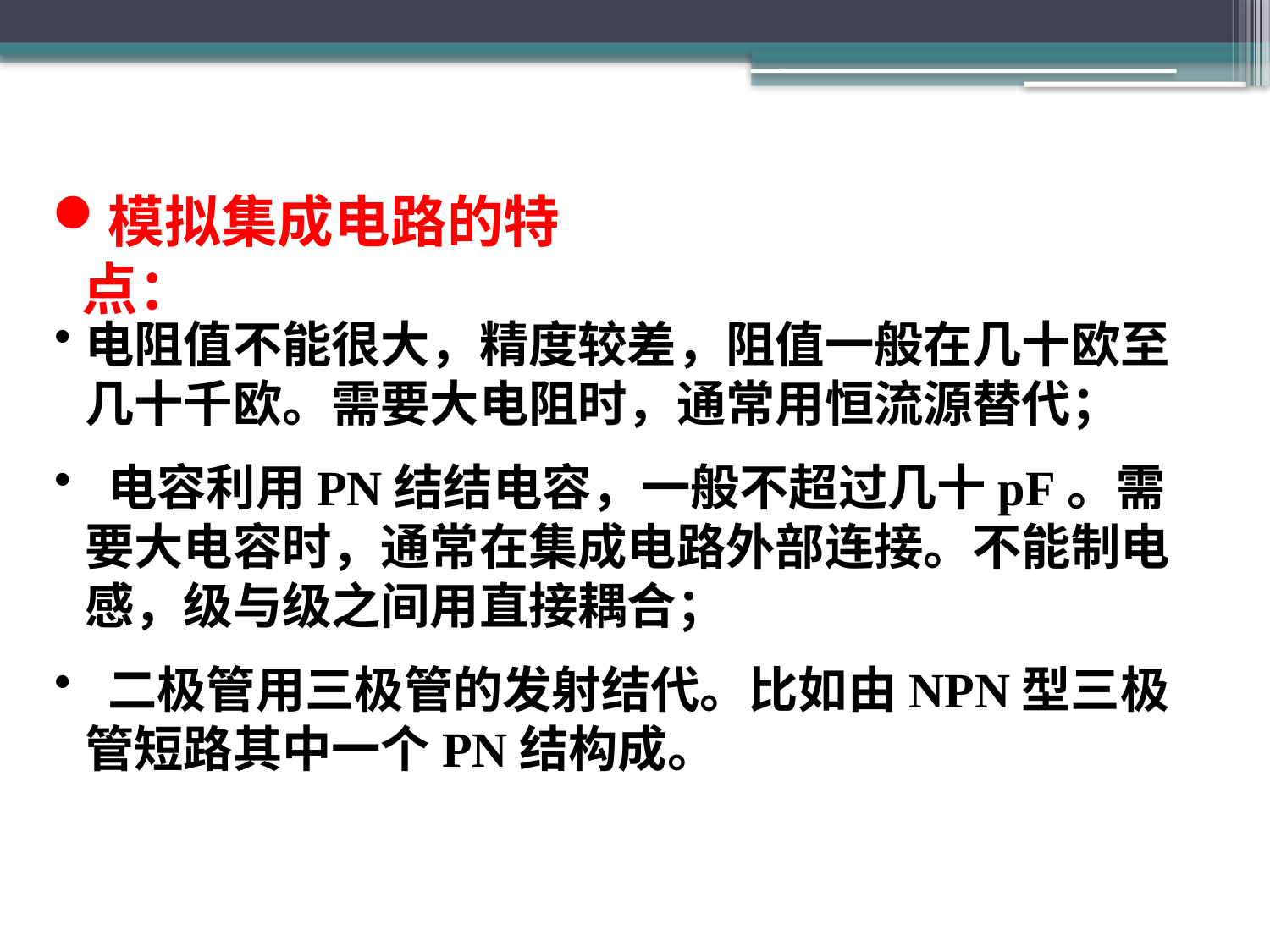

模拟集成电路的特点：
电阻值不能很大，精度较差，阻值一般在几十欧至几十千欧。需要大电阻时，通常用恒流源替代；
 电容利用PN结结电容，一般不超过几十pF。需要大电容时，通常在集成电路外部连接。不能制电感，级与级之间用直接耦合；
 二极管用三极管的发射结代。比如由NPN型三极管短路其中一个PN结构成。